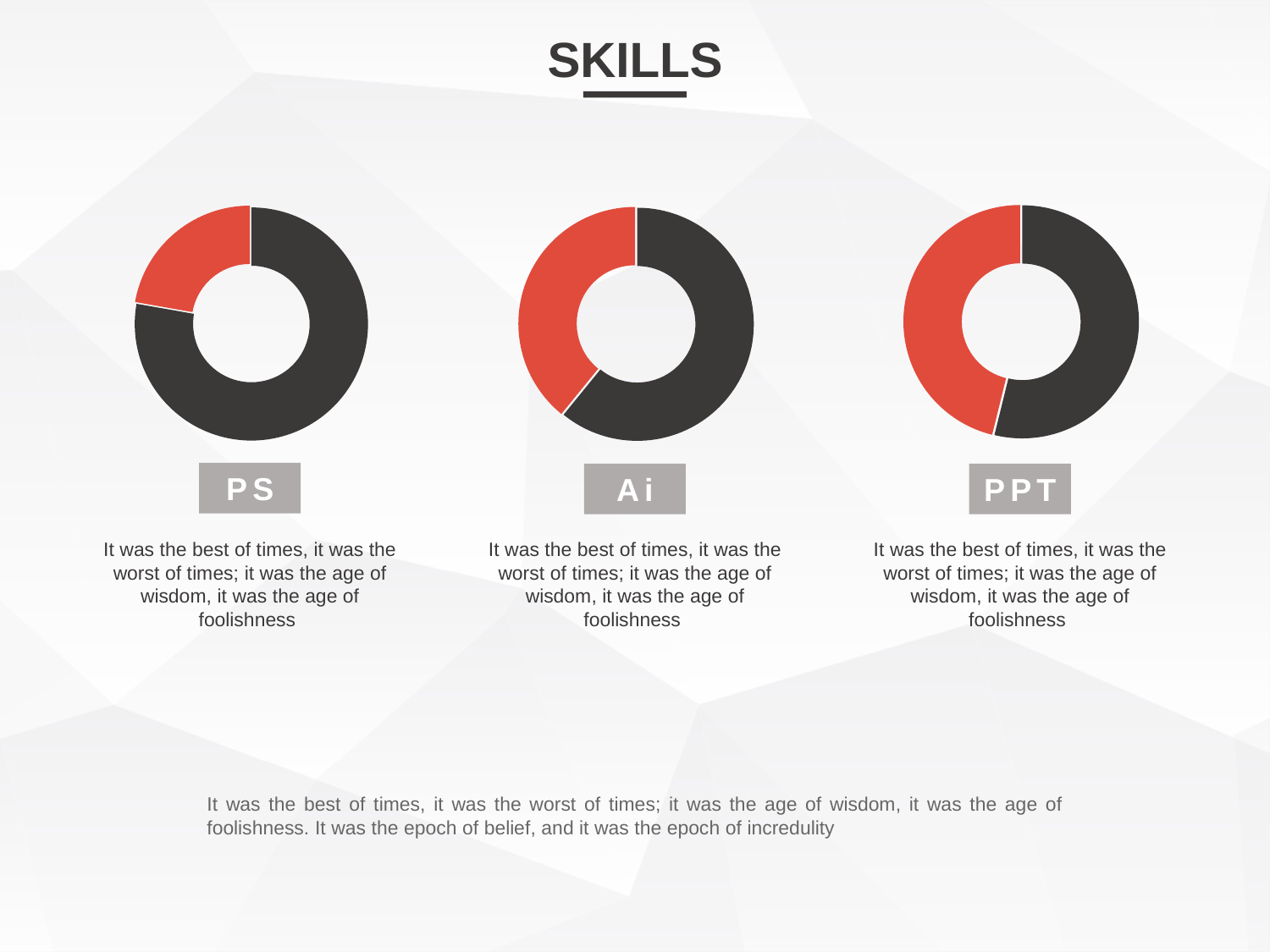

SKILLS

### Chart

| Category | 销售额 |
|---|---|
|  | None |
|  | None |
| 第三季度 | 1.4 |
| 第四季度 | 1.2 |

### Chart

| Category | 销售额 |
|---|---|
|  | None |
|  | None |
| 第三季度 | 1.4 |
| 第四季度 | 0.4 |

### Chart

| Category | 销售额 |
|---|---|
|  | None |
|  | None |
| 第三季度 | 1.4 |
| 第四季度 | 0.9 |
PS
Ai
PPT
It was the best of times, it was the worst of times; it was the age of wisdom, it was the age of foolishness
It was the best of times, it was the worst of times; it was the age of wisdom, it was the age of foolishness
It was the best of times, it was the worst of times; it was the age of wisdom, it was the age of foolishness
It was the best of times, it was the worst of times; it was the age of wisdom, it was the age of foolishness. It was the epoch of belief, and it was the epoch of incredulity